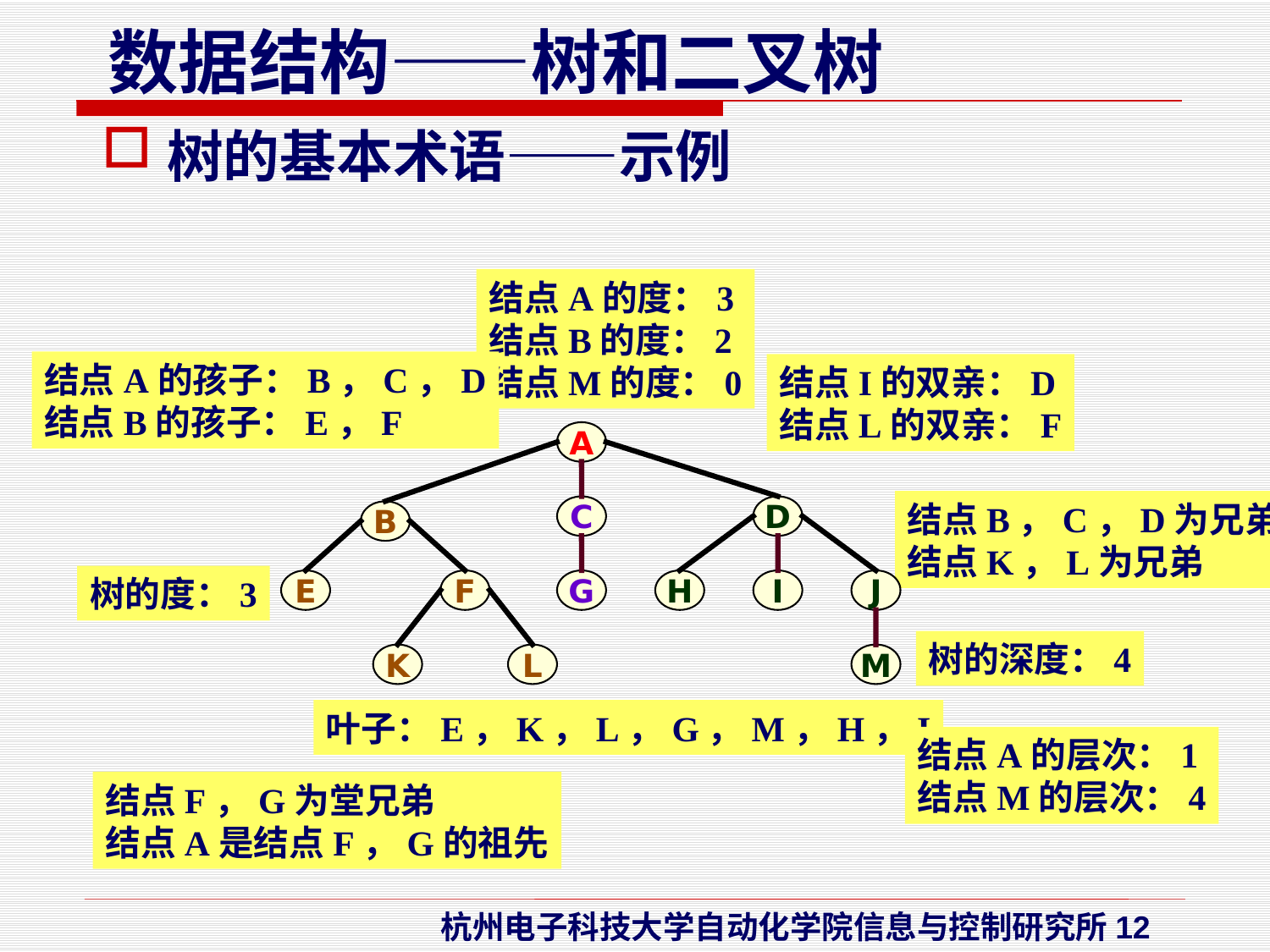

树的基本术语——示例
结点A的度：3
结点B的度：2
结点M的度：0
结点A的孩子：B，C，D
结点B的孩子：E，F
结点I的双亲：D
结点L的双亲：F
A

C
D
B

E
F
G
H
I
J

K
L
M
结点B，C，D为兄弟
结点K，L为兄弟
树的度：3
树的深度：4
叶子：E，K，L，G，M，H，I
结点A的层次：1
结点M的层次：4
结点F，G为堂兄弟
结点A是结点F，G的祖先